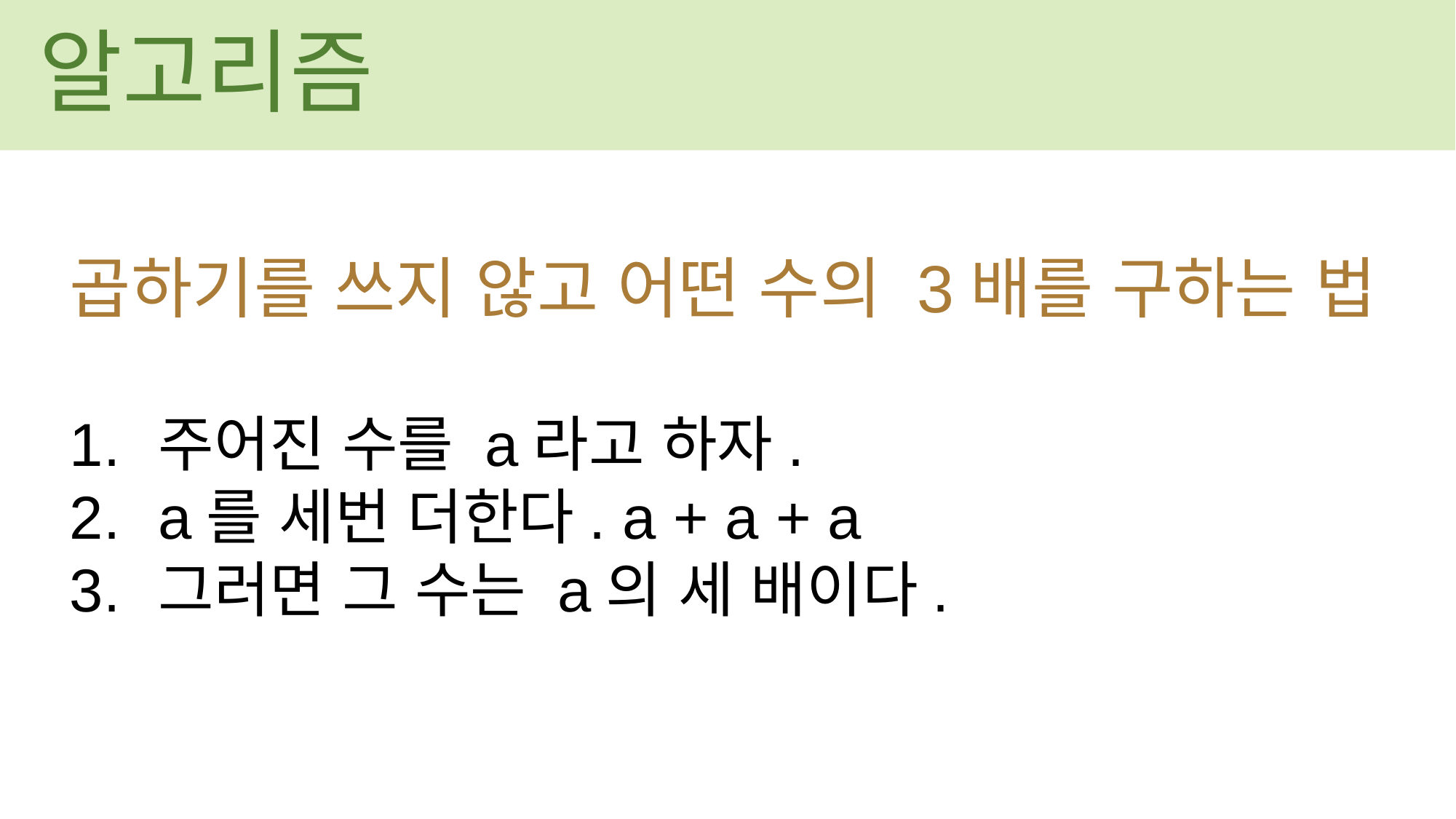

알고리즘
곱하기를 쓰지 않고 어떤 수의 3배를 구하는 법

주어진 수를 a라고 하자.
a를 세번 더한다. a + a + a
그러면 그 수는 a의 세 배이다.